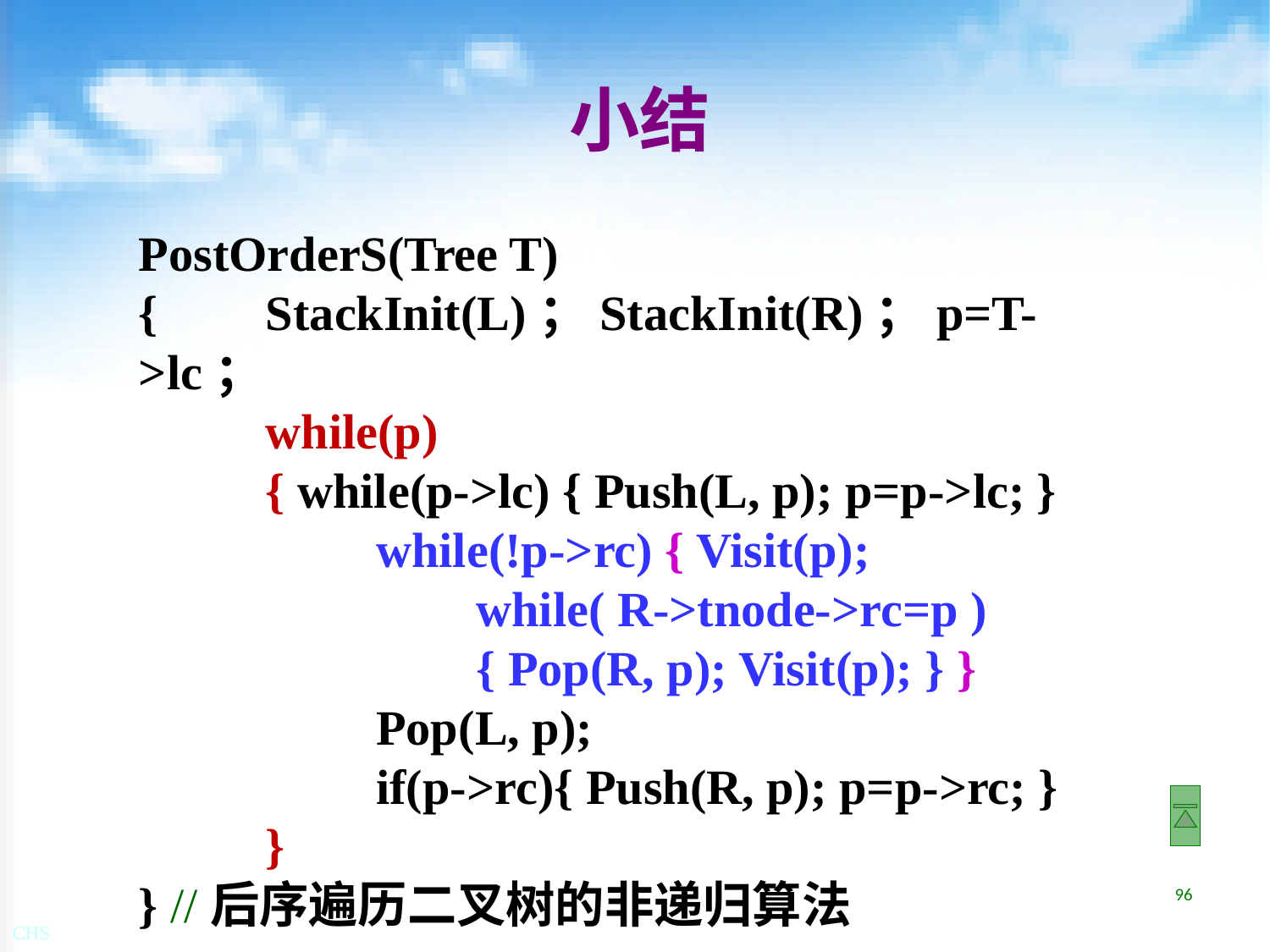

# 小结
PostOrderS(Tree T)
{	StackInit(L)；StackInit(R)；p=T->lc；
	while(p)
	{ while(p->lc) { Push(L, p); p=p->lc; }
while(!p->rc) { Visit(p);
while( R->tnode->rc=p )
{ Pop(R, p); Visit(p); } }
Pop(L, p);
if(p->rc){ Push(R, p); p=p->rc; }
	}
} //后序遍历二叉树的非递归算法

96